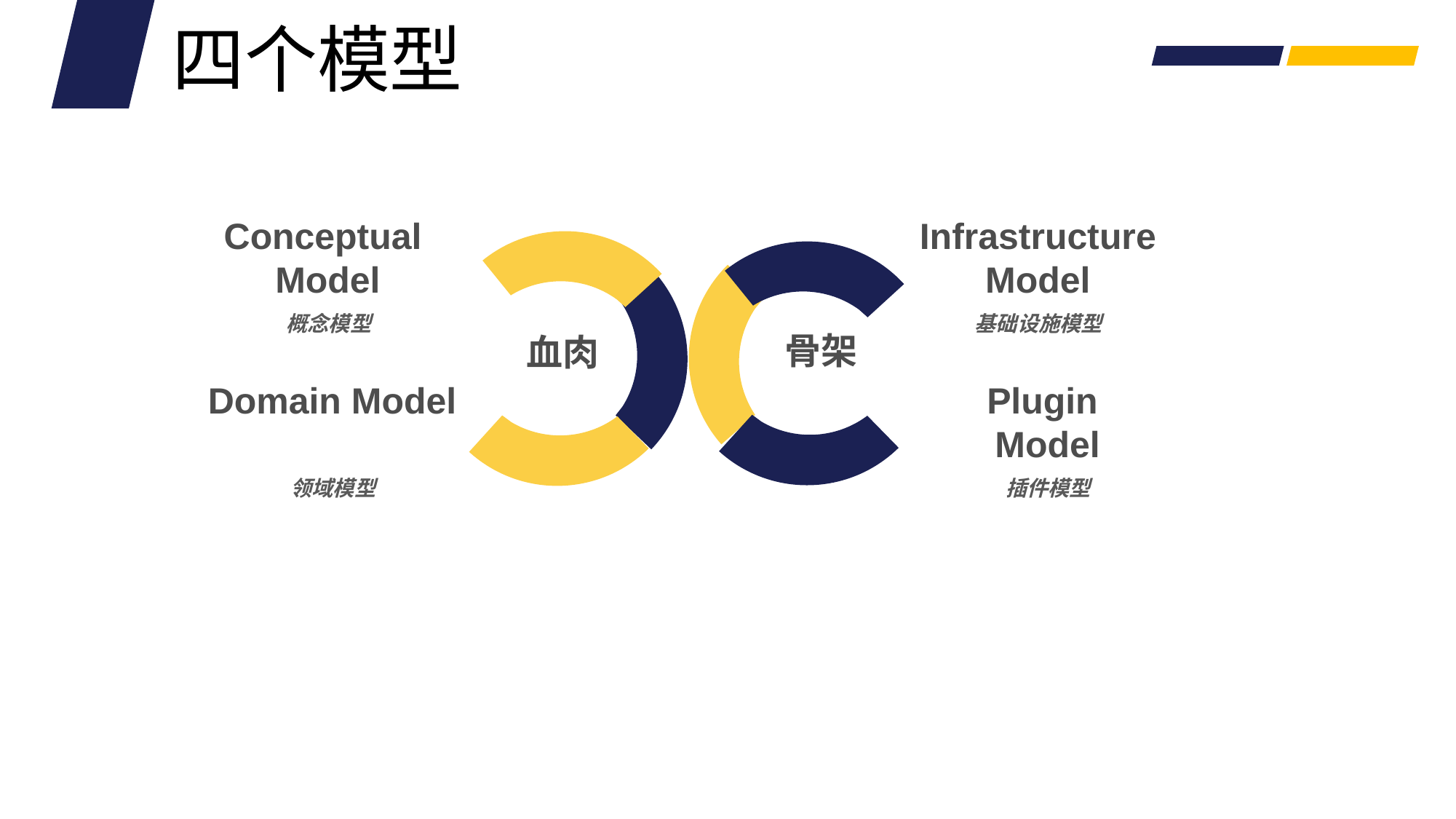

四个模型

Conceptual
Model
概念模型
Infrastructure Model
基础设施模型

骨架
血肉
Domain Model
领域模型
Plugin
Model
插件模型

4